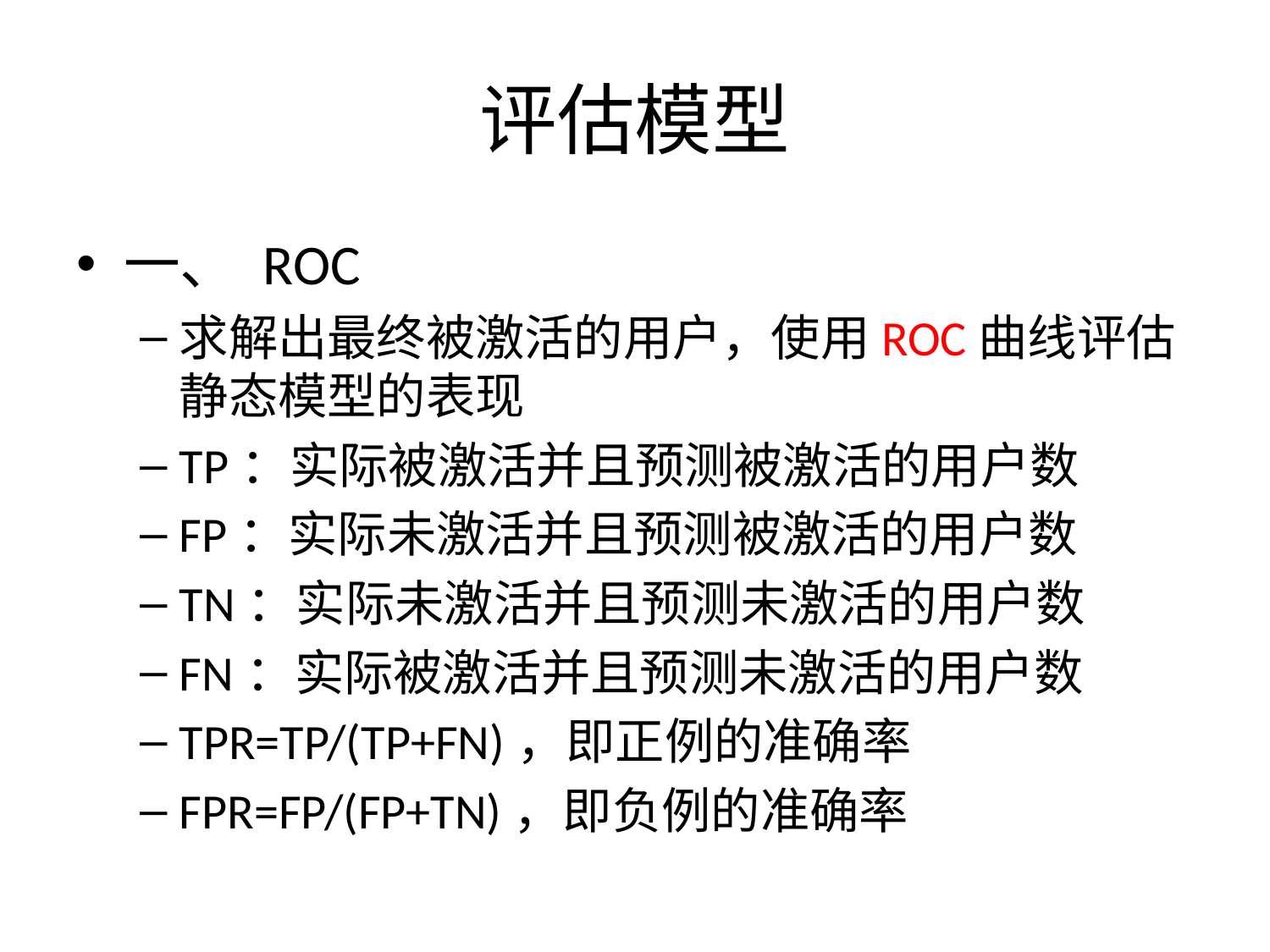

# 评估模型
一、 ROC
求解出最终被激活的用户，使用ROC曲线评估静态模型的表现
TP：实际被激活并且预测被激活的用户数
FP：实际未激活并且预测被激活的用户数
TN：实际未激活并且预测未激活的用户数
FN：实际被激活并且预测未激活的用户数
TPR=TP/(TP+FN)，即正例的准确率
FPR=FP/(FP+TN)，即负例的准确率